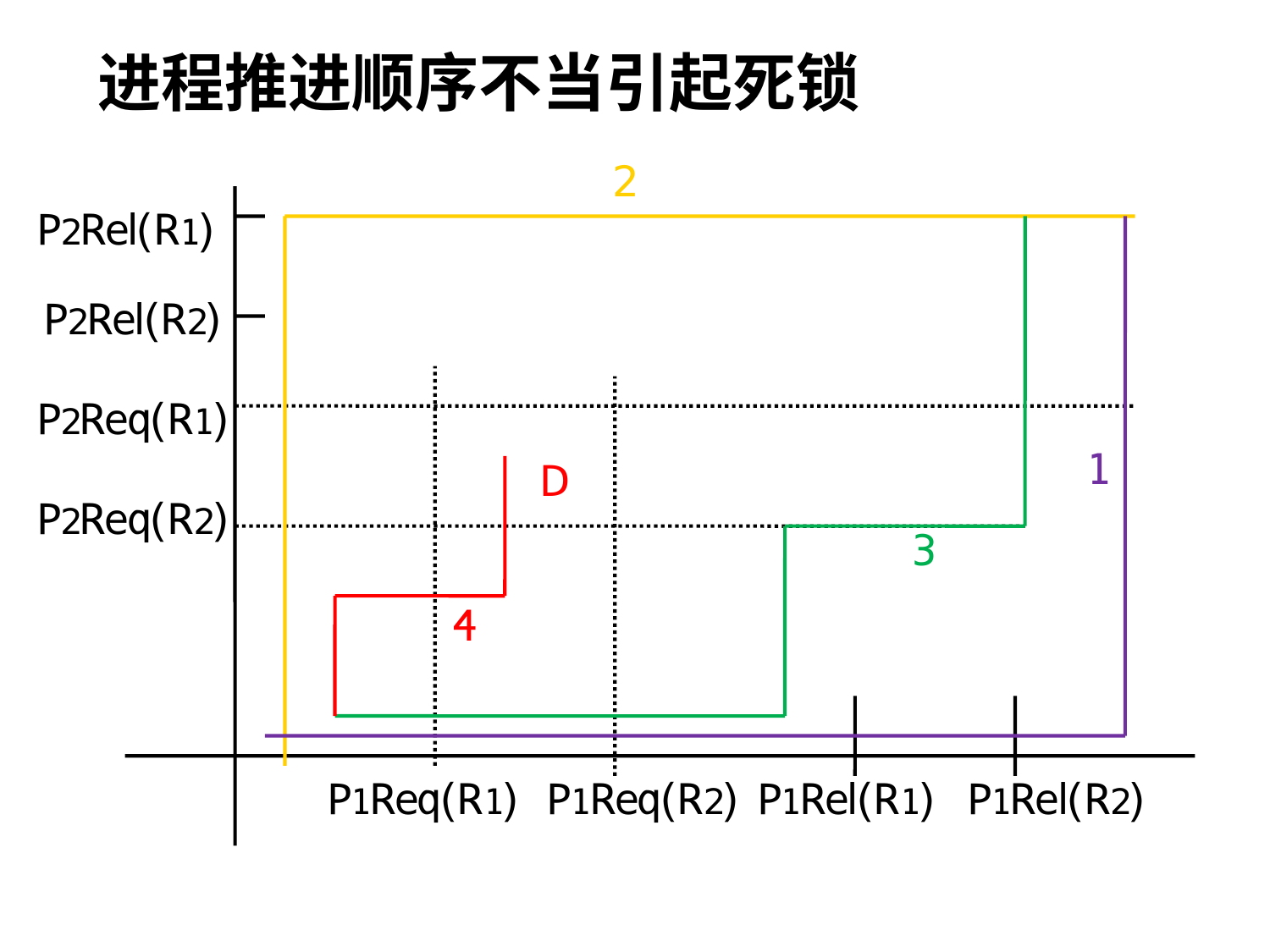

# 进程推进顺序不当引起死锁
2

P2Rel(R1)

P2Rel(R2)

P2Req(R1)

1
D

P2Req(R2)
3

4

P1Req(R1)
P1Req(R2)
P1Rel(R1)
P1Rel(R2)